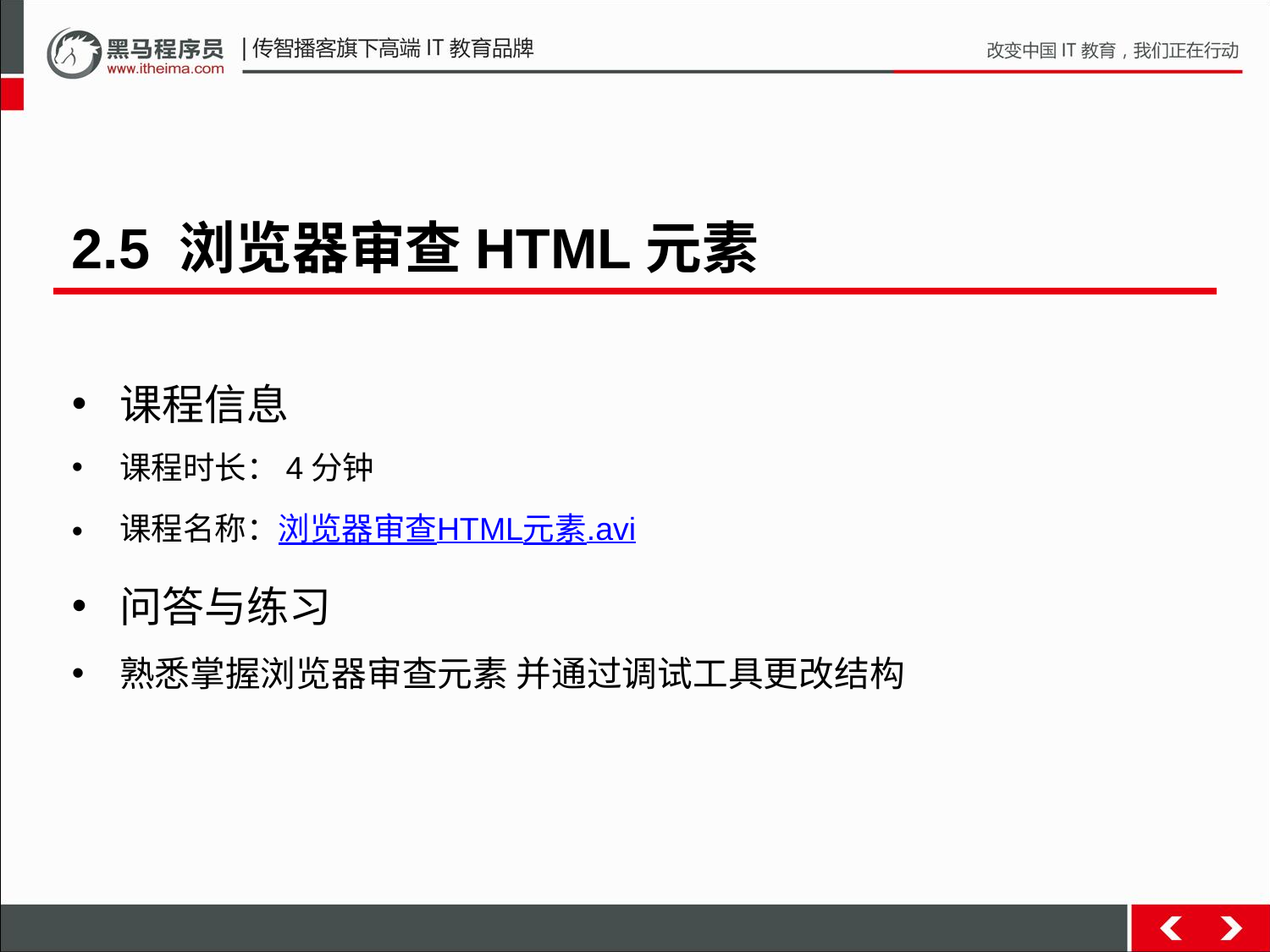

2.5 浏览器审查HTML元素
课程信息
课程时长：4分钟
课程名称：浏览器审查HTML元素.avi
问答与练习
熟悉掌握浏览器审查元素 并通过调试工具更改结构